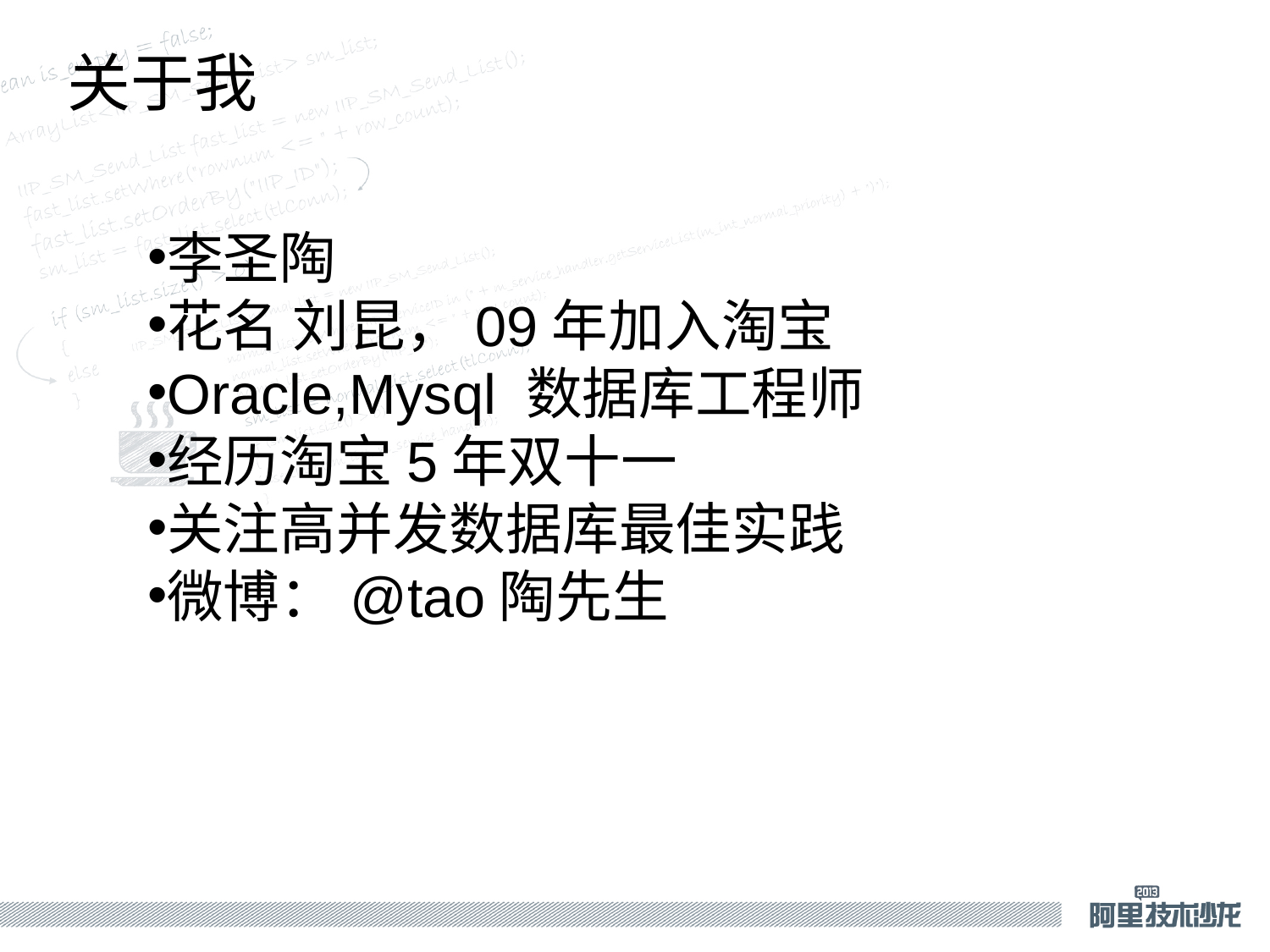

关于我
李圣陶
花名 刘昆，09年加入淘宝
Oracle,Mysql 数据库工程师
经历淘宝5年双十一
关注高并发数据库最佳实践
微博：@tao陶先生